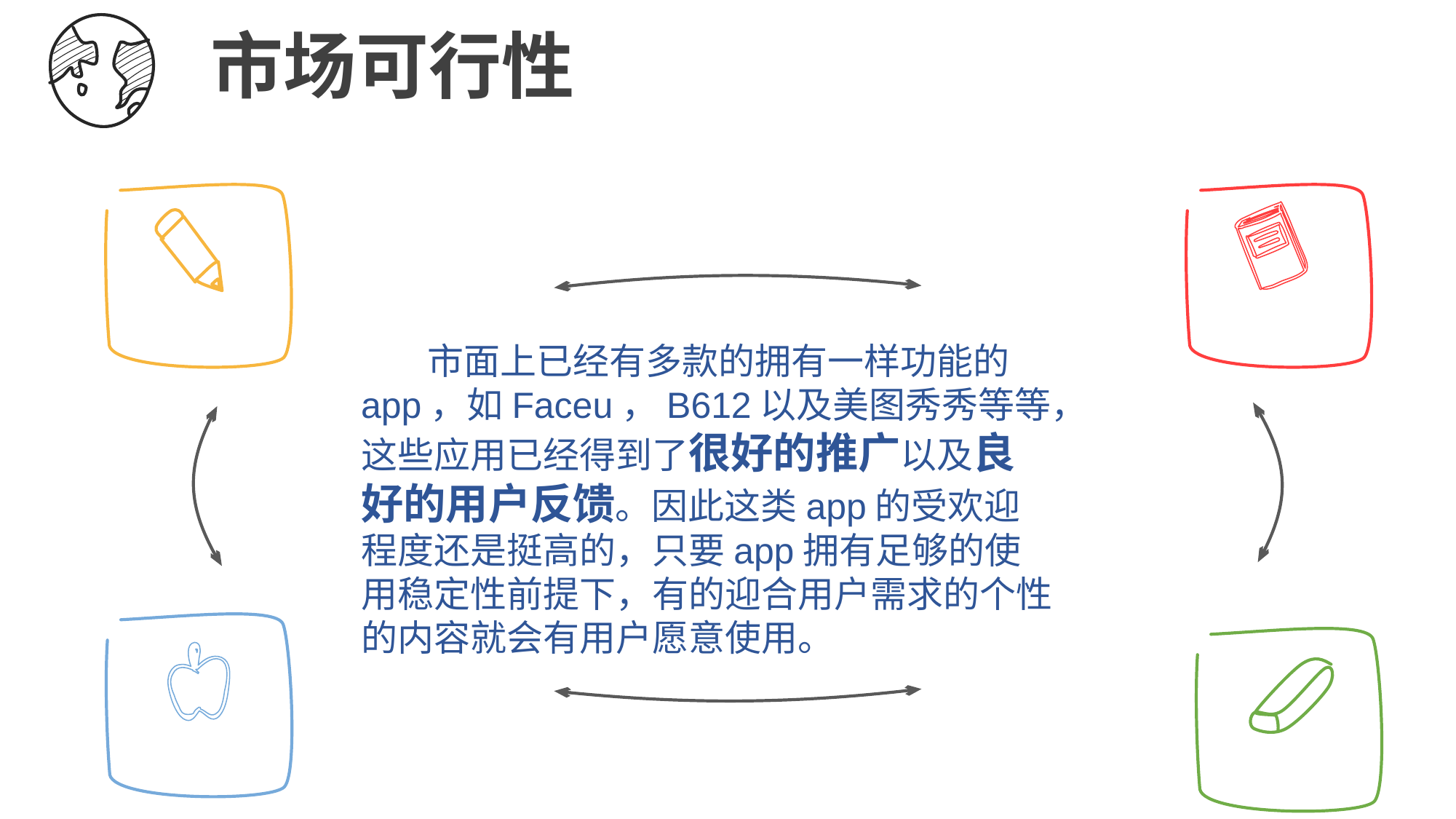

市场可行性

       市⾯上已经有多款的拥有⼀样功能的app，如Faceu，B612以及美图秀秀等等，这些应⽤已经得到了很好的推⼴以及良好的⽤户反馈。因此这类app的受欢迎程度还是挺⾼的，只要app拥有⾜够的使⽤稳定性前提下，有的迎合⽤户需求的个性的内容就会有⽤户愿意使⽤。